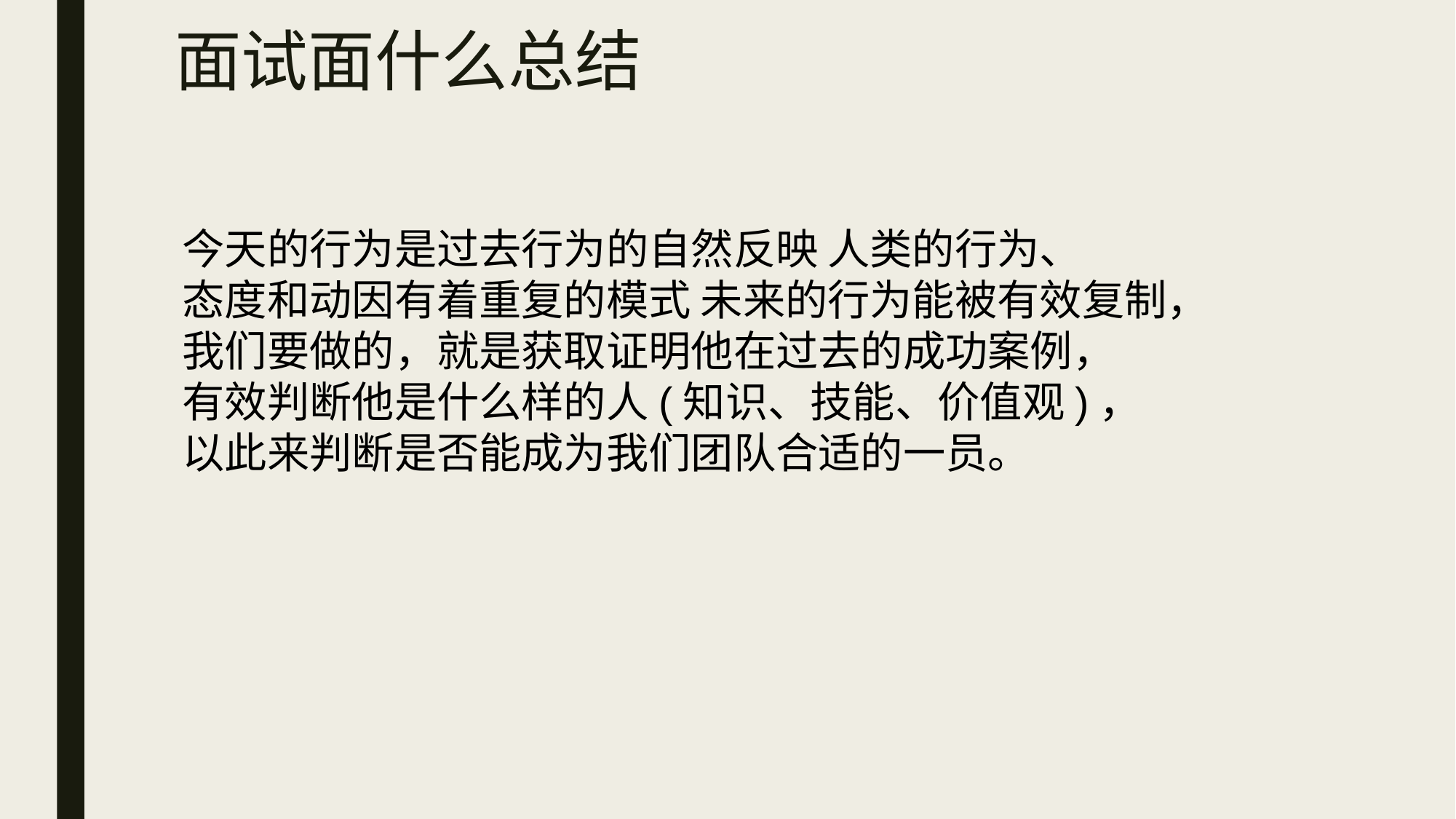

# 面试面什么总结
今天的行为是过去行为的自然反映 人类的行为、
态度和动因有着重复的模式 未来的行为能被有效复制，
我们要做的，就是获取证明他在过去的成功案例，
有效判断他是什么样的人(知识、技能、价值观)，
以此来判断是否能成为我们团队合适的一员。